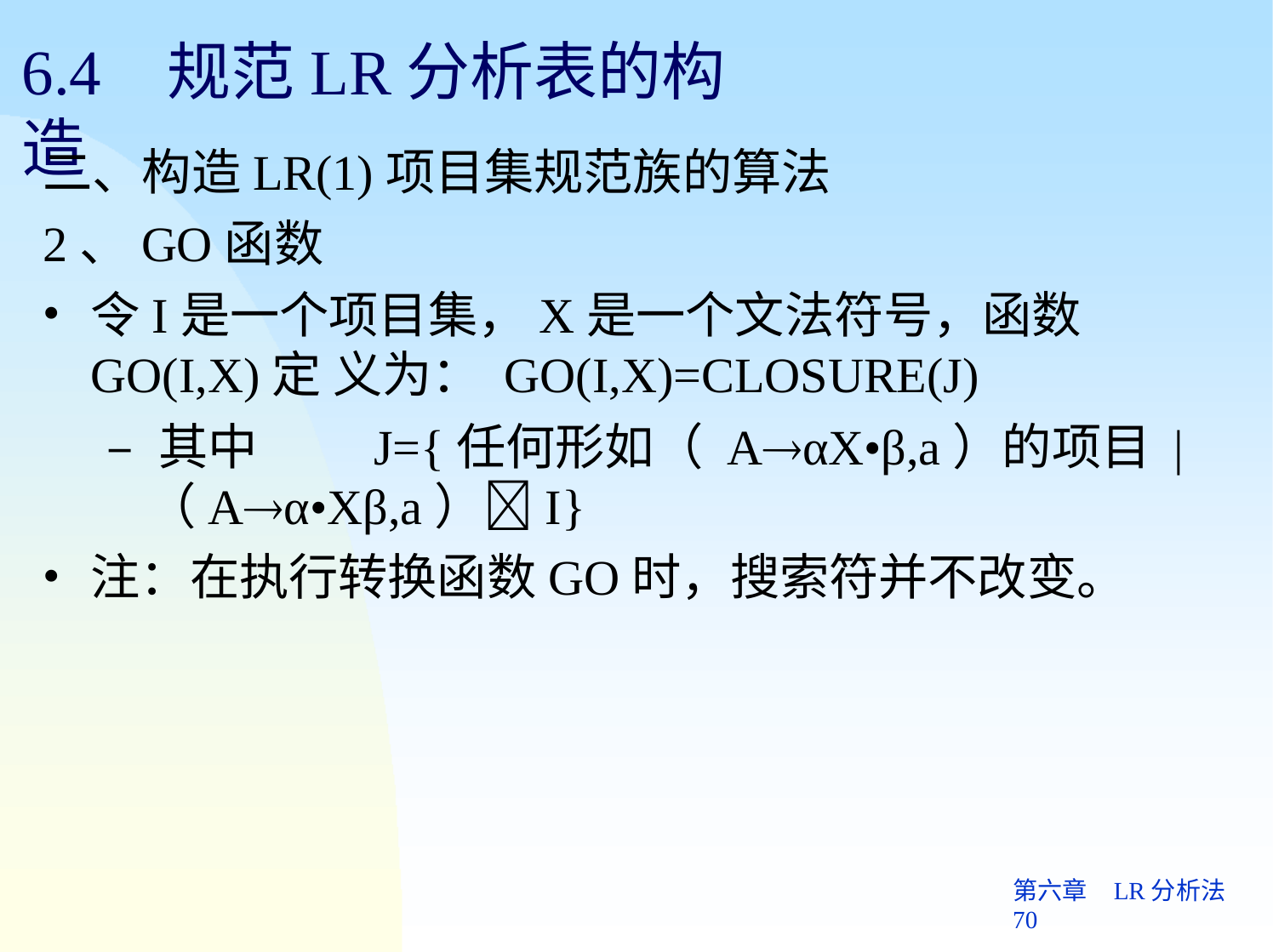

# 6.4	规范LR分析表的构造
二、构造LR(1)项目集规范族的算法
2、GO函数
令I是一个项目集，X是一个文法符号，函数GO(I,X)定 义为： GO(I,X)=CLOSURE(J)
– 其中	J={任何形如（ A→αX•β,a）的项目 |
（A→α•Xβ,a）∈I}
注：在执行转换函数GO时，搜索符并不改变。
第六章	LR分析法 70